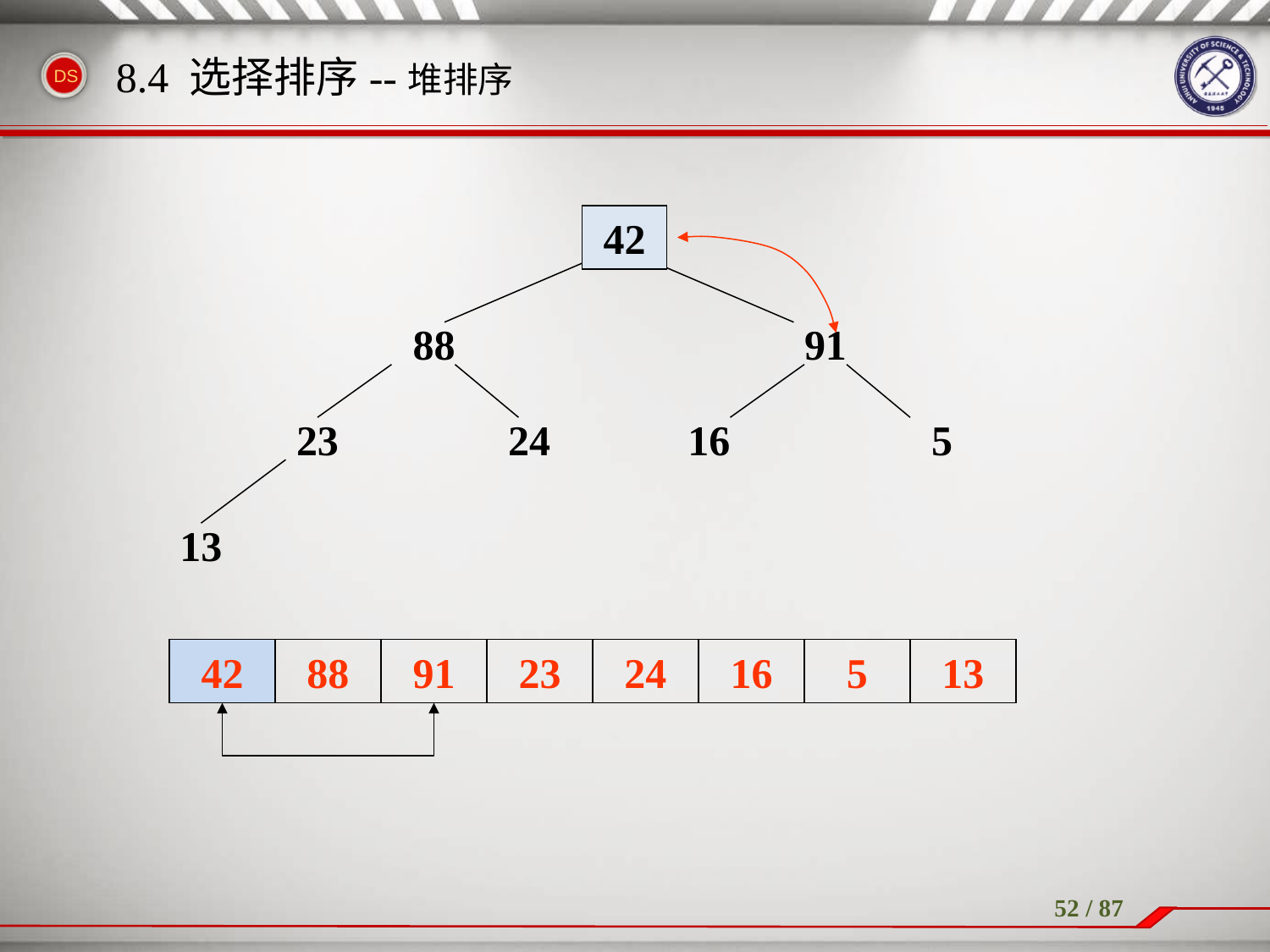

8.4 选择排序--堆排序
42

88
91

23
24
16
5

13
42
88
91
23
24
16
5
13